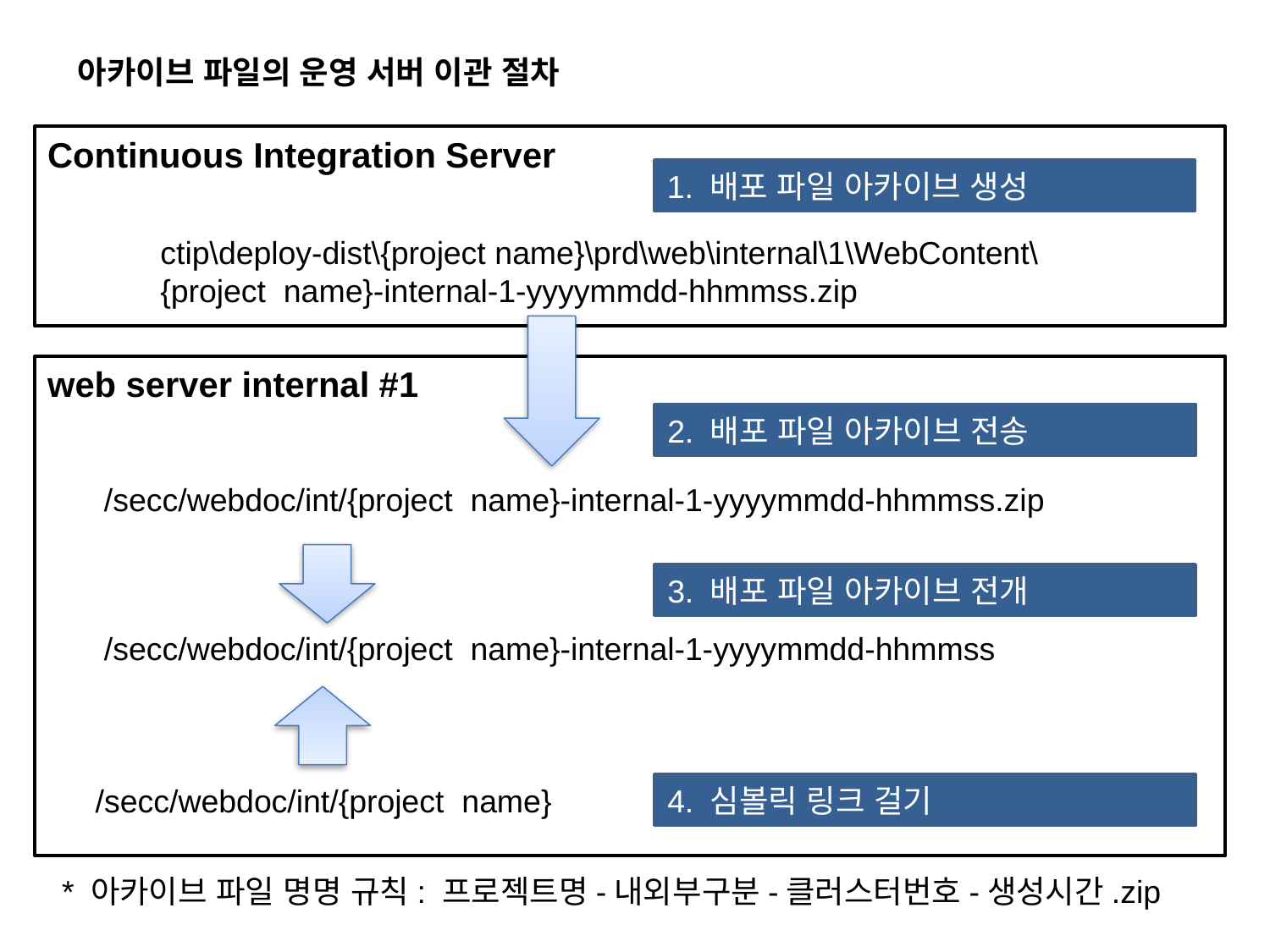

아카이브 파일의 운영 서버 이관 절차
Continuous Integration Server
1. 배포 파일 아카이브 생성
ctip\deploy-dist\{project name}\prd\web\internal\1\WebContent\
{project  name}-internal-1-yyyymmdd-hhmmss.zip

web server internal #1
2. 배포 파일 아카이브 전송
/secc/webdoc/int/{project  name}-internal-1-yyyymmdd-hhmmss.zip

3. 배포 파일 아카이브 전개
/secc/webdoc/int/{project  name}-internal-1-yyyymmdd-hhmmss

/secc/webdoc/int/{project  name}
4. 심볼릭 링크 걸기
* 아카이브 파일 명명 규칙: 프로젝트명-내외부구분-클러스터번호-생성시간.zip